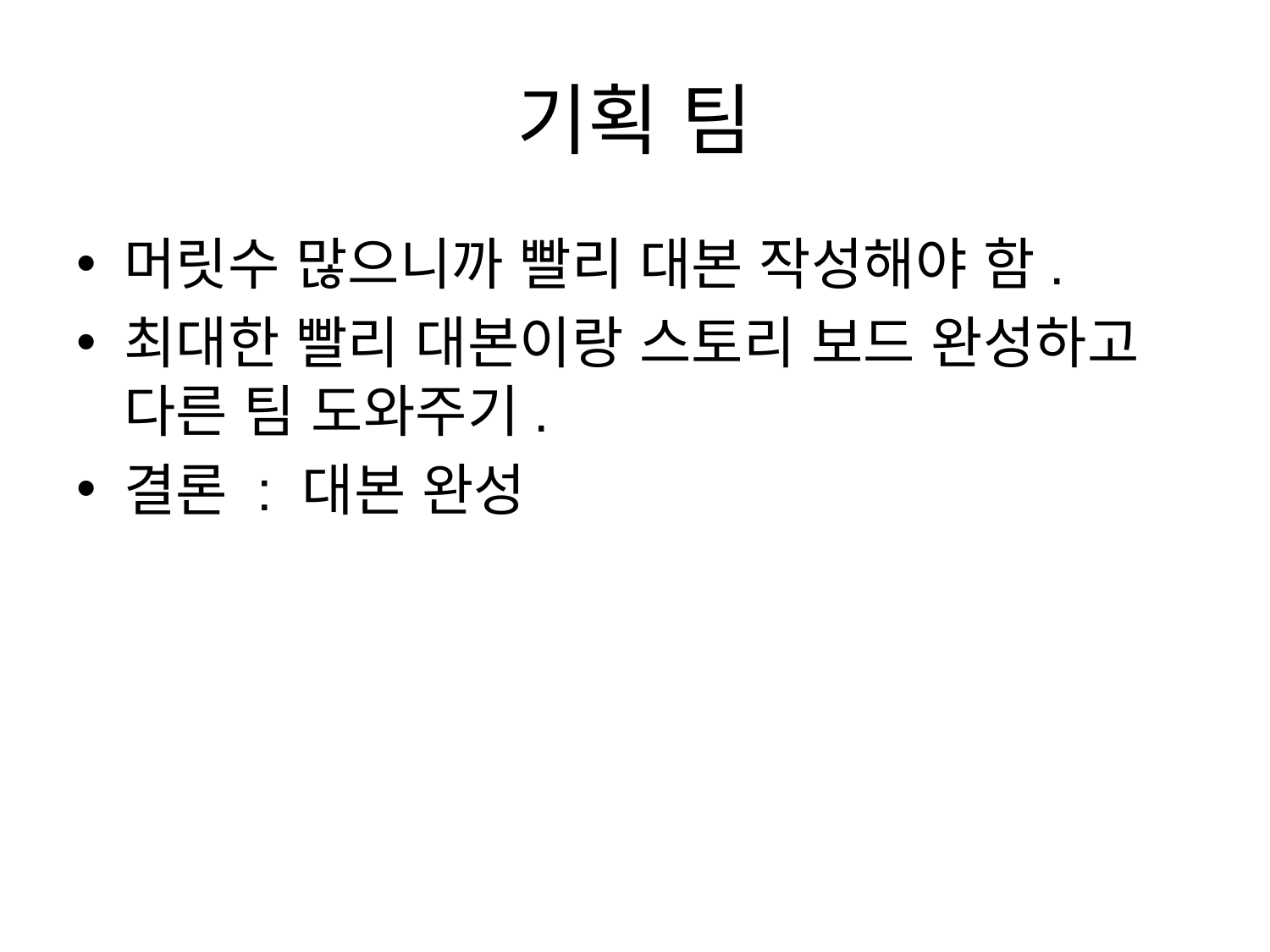

# 기획 팀
머릿수 많으니까 빨리 대본 작성해야 함.
최대한 빨리 대본이랑 스토리 보드 완성하고 다른 팀 도와주기.
결론 : 대본 완성